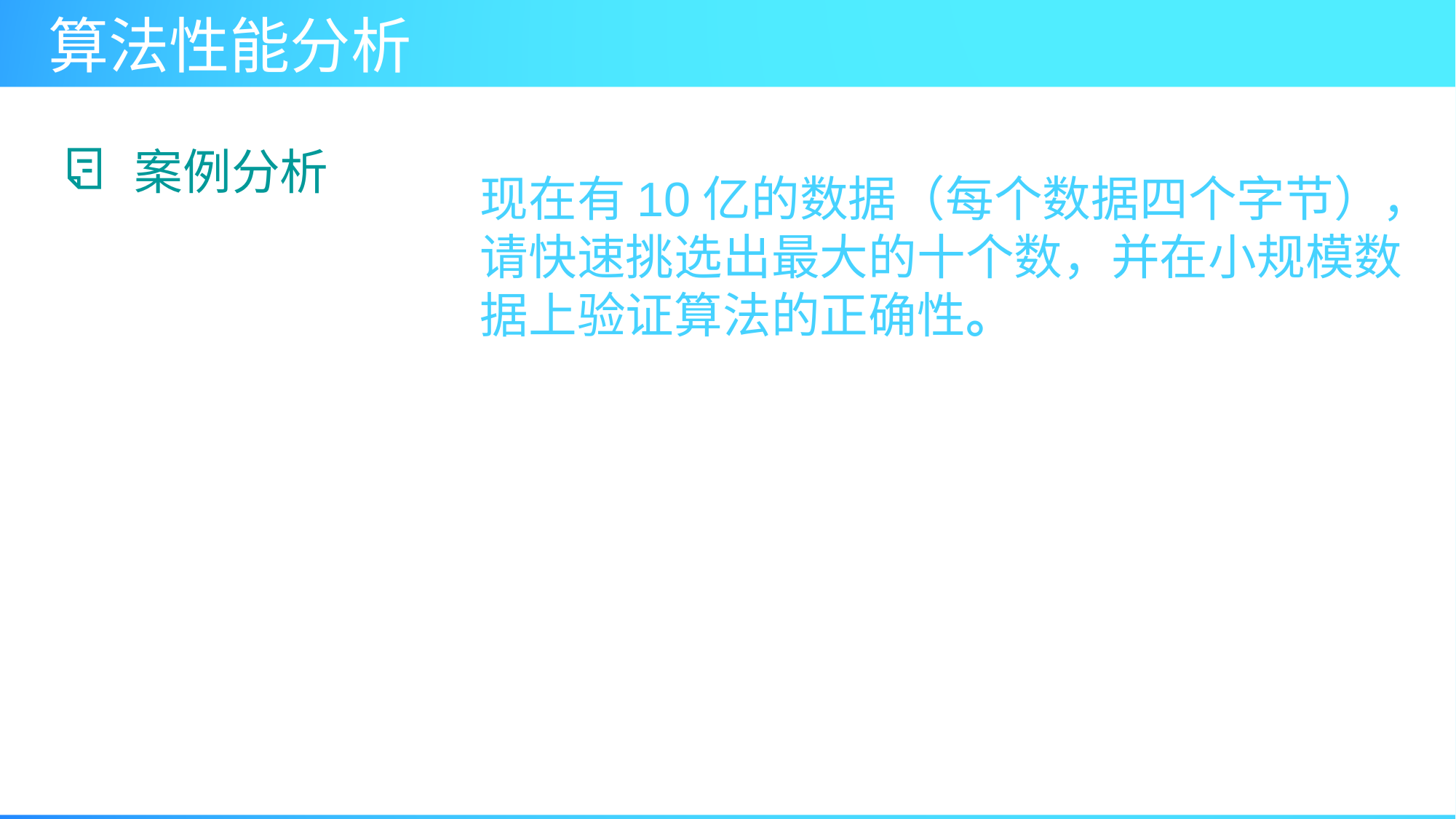

案例分析

现在有10亿的数据（每个数据四个字节），请快速挑选出最大的十个数，并在小规模数据上验证算法的正确性。